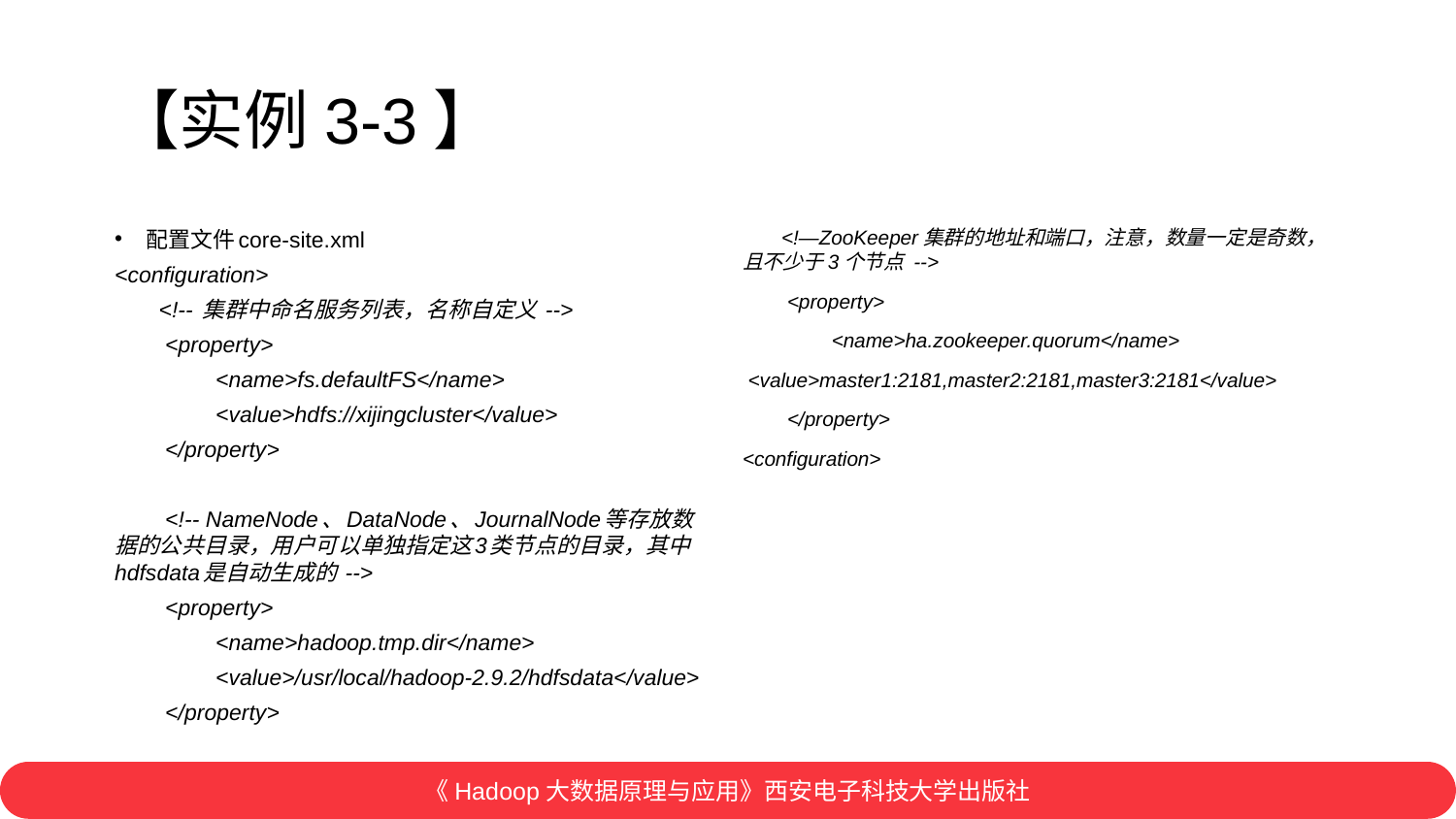

# 【实例3-3】
配置文件core-site.xml
<configuration>
       <!-- 集群中命名服务列表，名称自定义 -->
        <property>
                <name>fs.defaultFS</name>
                <value>hdfs://xijingcluster</value>
        </property>

        <!-- NameNode、DataNode、JournalNode等存放数据的公共目录，用户可以单独指定这3类节点的目录，其中hdfsdata是自动生成的 -->
        <property>
                <name>hadoop.tmp.dir</name>
                <value>/usr/local/hadoop-2.9.2/hdfsdata</value>
        </property>
       <!—ZooKeeper集群的地址和端口，注意，数量一定是奇数，且不少于3个节点 -->
        <property>
                <name>ha.zookeeper.quorum</name>
 <value>master1:2181,master2:2181,master3:2181</value>
        </property>
<configuration>